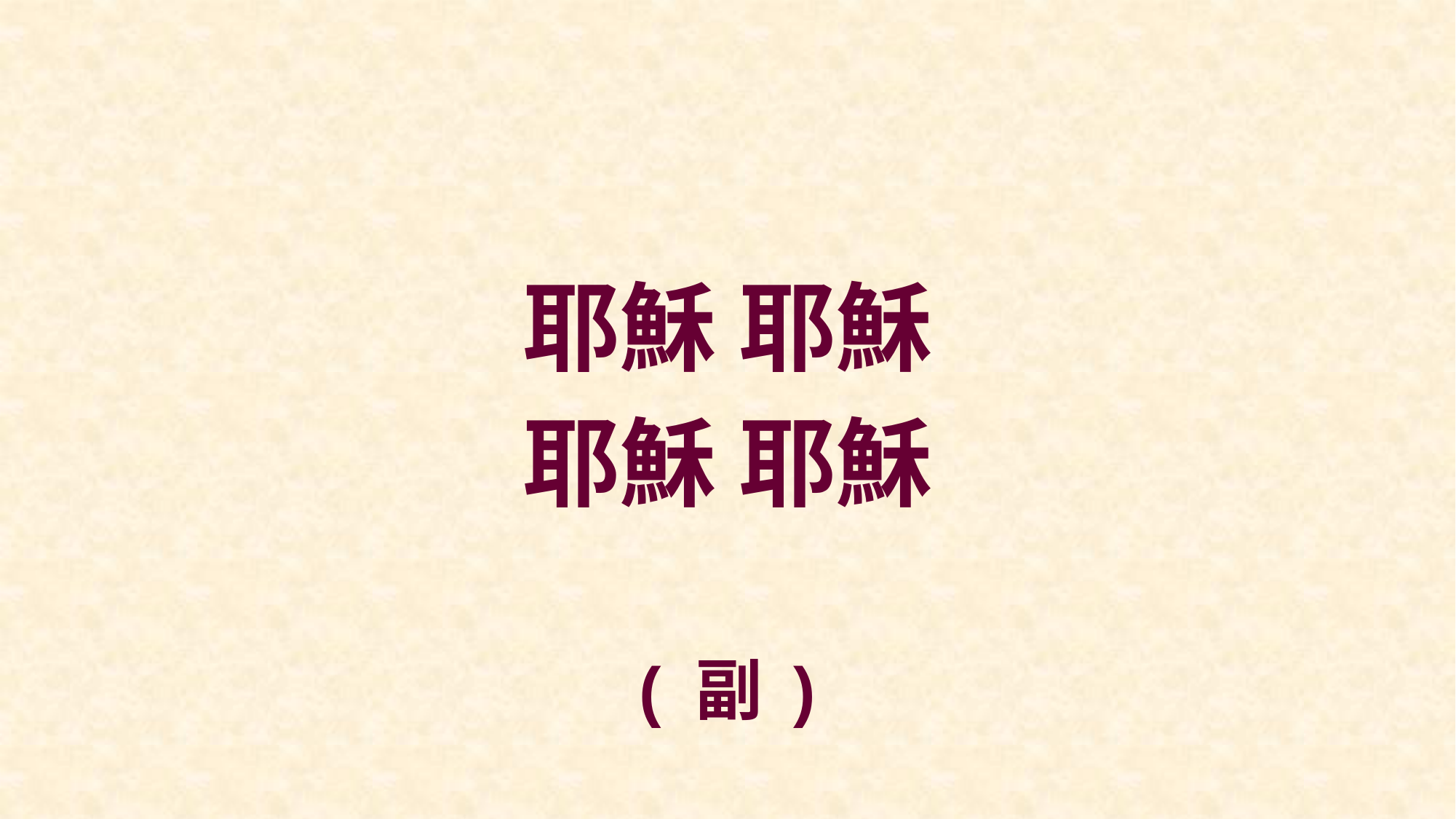

耶穌 耶穌
耶穌 耶穌
( 副 )